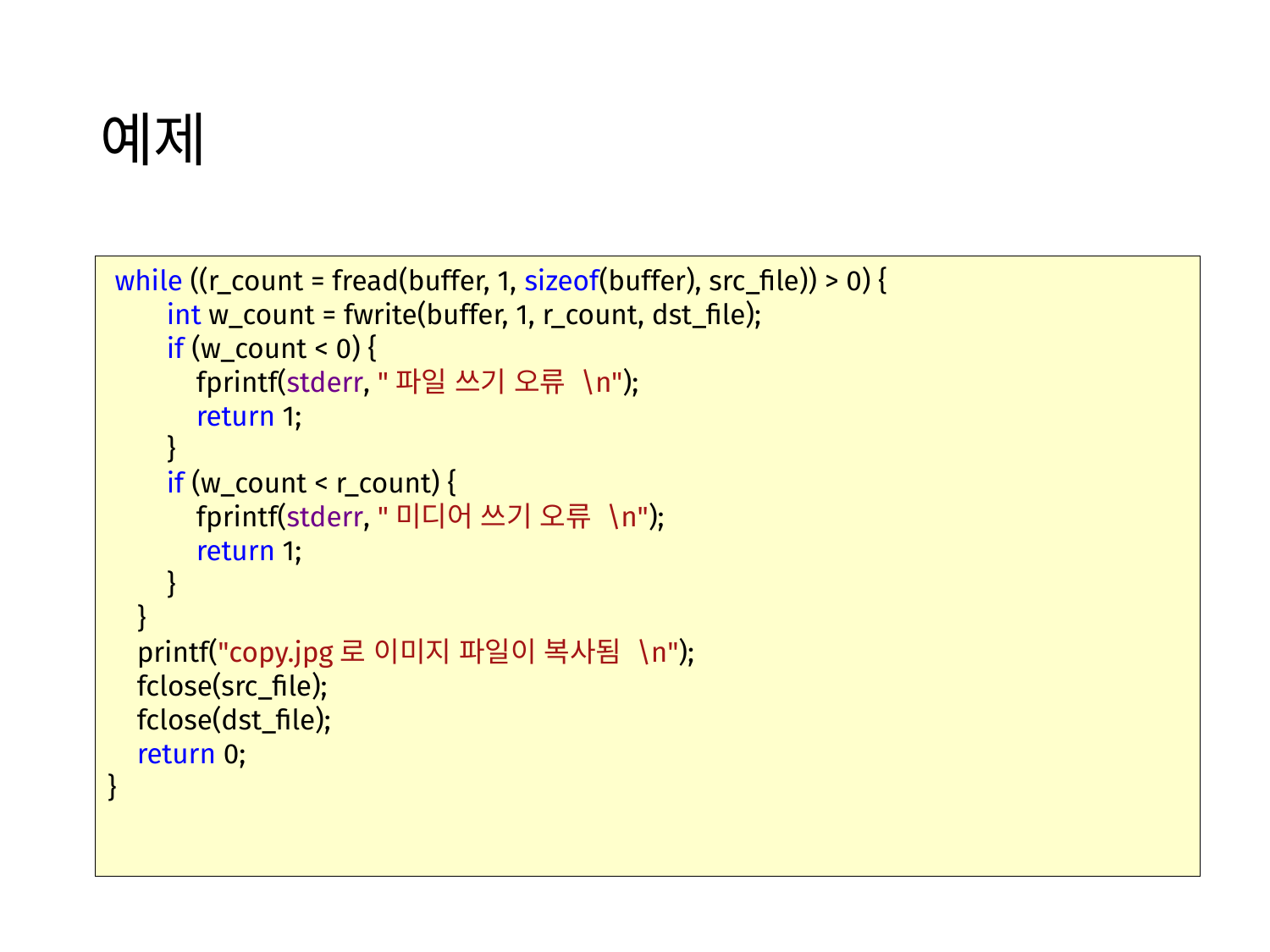

# 예제
 while ((r_count = fread(buffer, 1, sizeof(buffer), src_file)) > 0) {
        int w_count = fwrite(buffer, 1, r_count, dst_file);
        if (w_count < 0) {
            fprintf(stderr, "파일 쓰기 오류 \n");
            return 1;
        }
        if (w_count < r_count) {
            fprintf(stderr, "미디어 쓰기 오류 \n");
            return 1;
        }
    }
    printf("copy.jpg로 이미지 파일이 복사됨 \n");
    fclose(src_file);
    fclose(dst_file);
    return 0;
}